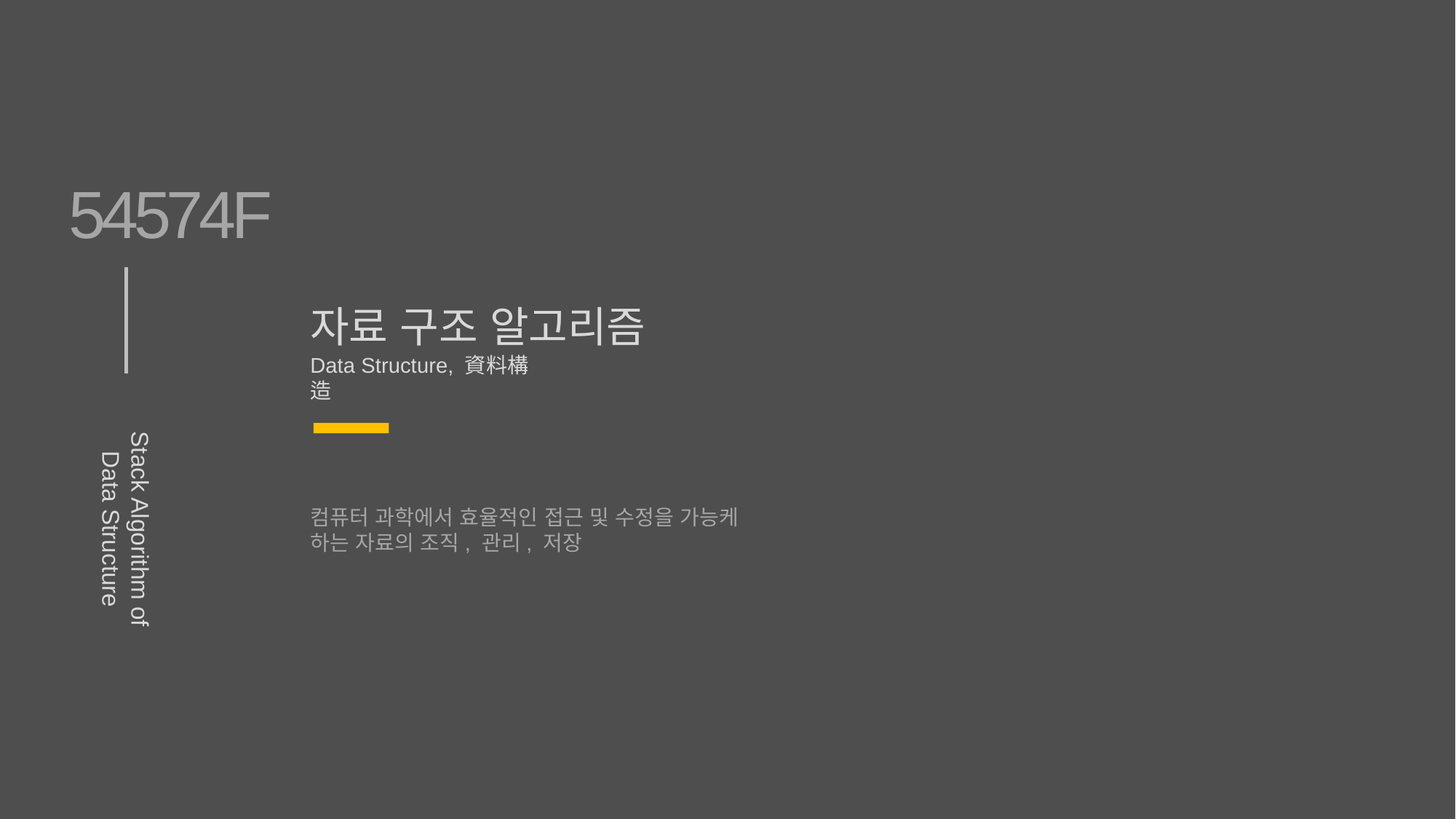

54574F
자료 구조 알고리즘
Data Structure, 資料構造

Stack Algorithm of Data Structure
컴퓨터 과학에서 효율적인 접근 및 수정을 가능케 하는 자료의 조직, 관리, 저장